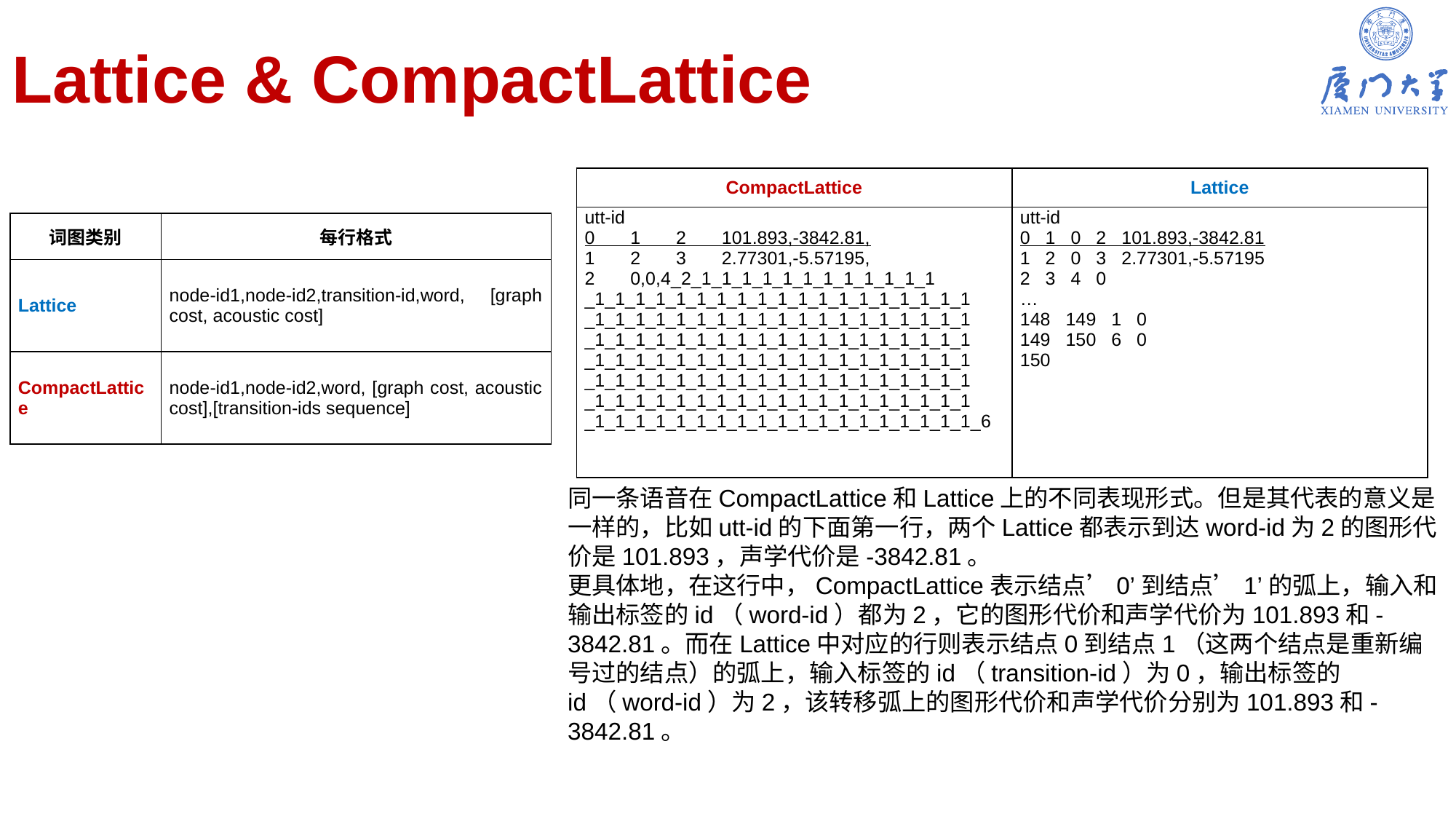

# Lattice & CompactLattice
| CompactLattice | Lattice |
| --- | --- |
| utt-id 0 1 2 101.893,-3842.81, 1 2 3 2.77301,-5.57195, 2 0,0,4\_2\_1\_1\_1\_1\_1\_1\_1\_1\_1\_1\_1\_1 \_1\_1\_1\_1\_1\_1\_1\_1\_1\_1\_1\_1\_1\_1\_1\_1\_1\_1\_1 \_1\_1\_1\_1\_1\_1\_1\_1\_1\_1\_1\_1\_1\_1\_1\_1\_1\_1\_1 \_1\_1\_1\_1\_1\_1\_1\_1\_1\_1\_1\_1\_1\_1\_1\_1\_1\_1\_1 \_1\_1\_1\_1\_1\_1\_1\_1\_1\_1\_1\_1\_1\_1\_1\_1\_1\_1\_1 \_1\_1\_1\_1\_1\_1\_1\_1\_1\_1\_1\_1\_1\_1\_1\_1\_1\_1\_1 \_1\_1\_1\_1\_1\_1\_1\_1\_1\_1\_1\_1\_1\_1\_1\_1\_1\_1\_1 \_1\_1\_1\_1\_1\_1\_1\_1\_1\_1\_1\_1\_1\_1\_1\_1\_1\_1\_1\_6 | utt-id 0 1 0 2 101.893,-3842.81 1 2 0 3 2.77301,-5.57195 2 3 4 0 … 148 149 1 0 149 150 6 0 150 |
| 词图类别 | 每行格式 |
| --- | --- |
| Lattice | node-id1,node-id2,transition-id,word, [graph cost, acoustic cost] |
| CompactLattice | node-id1,node-id2,word, [graph cost, acoustic cost],[transition-ids sequence] |
同一条语音在CompactLattice和Lattice上的不同表现形式。但是其代表的意义是一样的，比如utt-id的下面第一行，两个Lattice都表示到达word-id为2的图形代价是101.893，声学代价是-3842.81。
更具体地，在这行中，CompactLattice表示结点’0’到结点’1’的弧上，输入和输出标签的id（word-id）都为2，它的图形代价和声学代价为101.893和-3842.81。而在Lattice中对应的行则表示结点0到结点1（这两个结点是重新编号过的结点）的弧上，输入标签的id（transition-id）为0，输出标签的id（word-id）为2，该转移弧上的图形代价和声学代价分别为101.893和-3842.81。